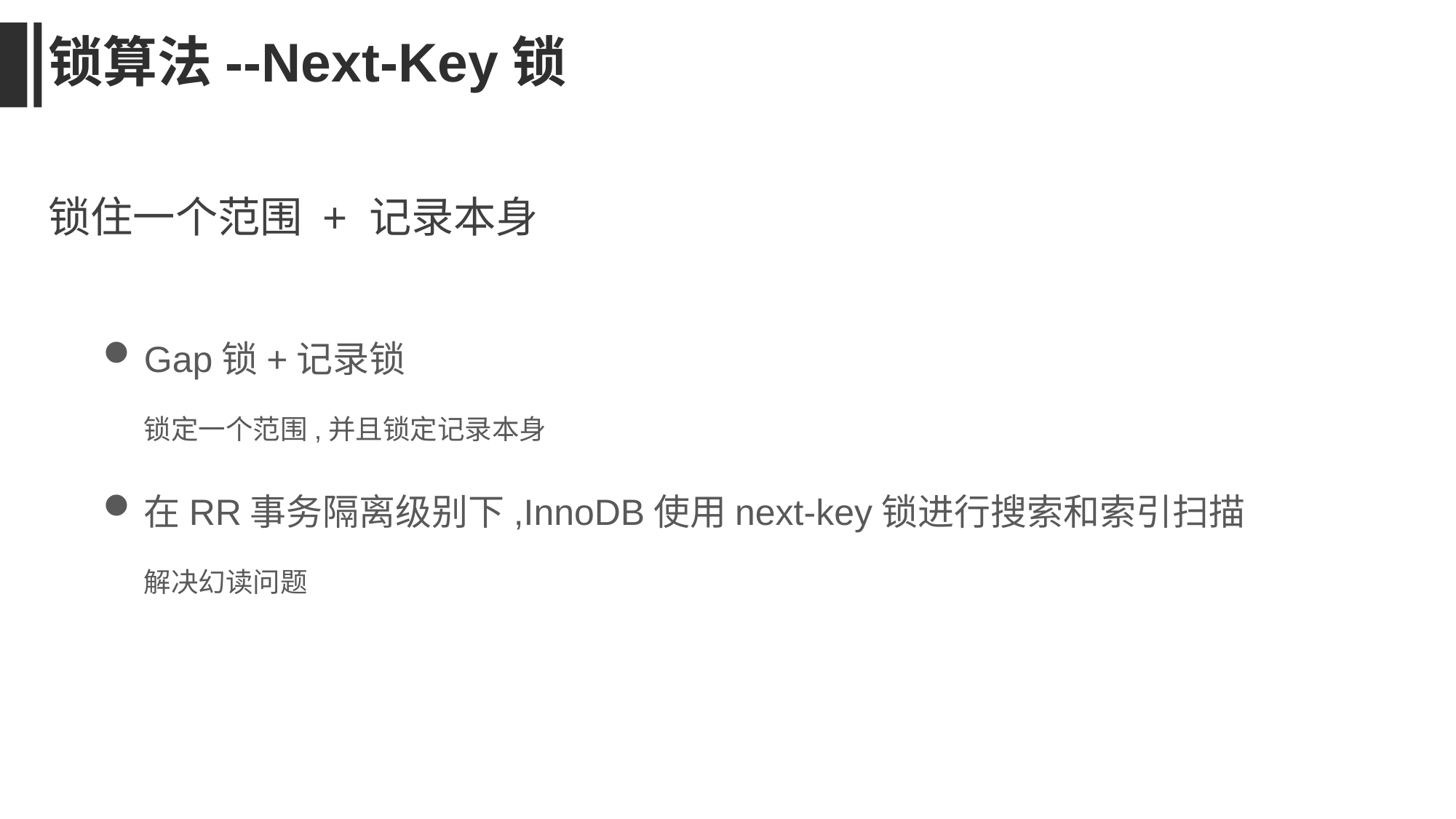

锁算法--Next-Key锁
锁住一个范围 + 记录本身

Gap锁+记录锁
锁定一个范围,并且锁定记录本身
在RR事务隔离级别下,InnoDB使用next-key锁进行搜索和索引扫描
解决幻读问题